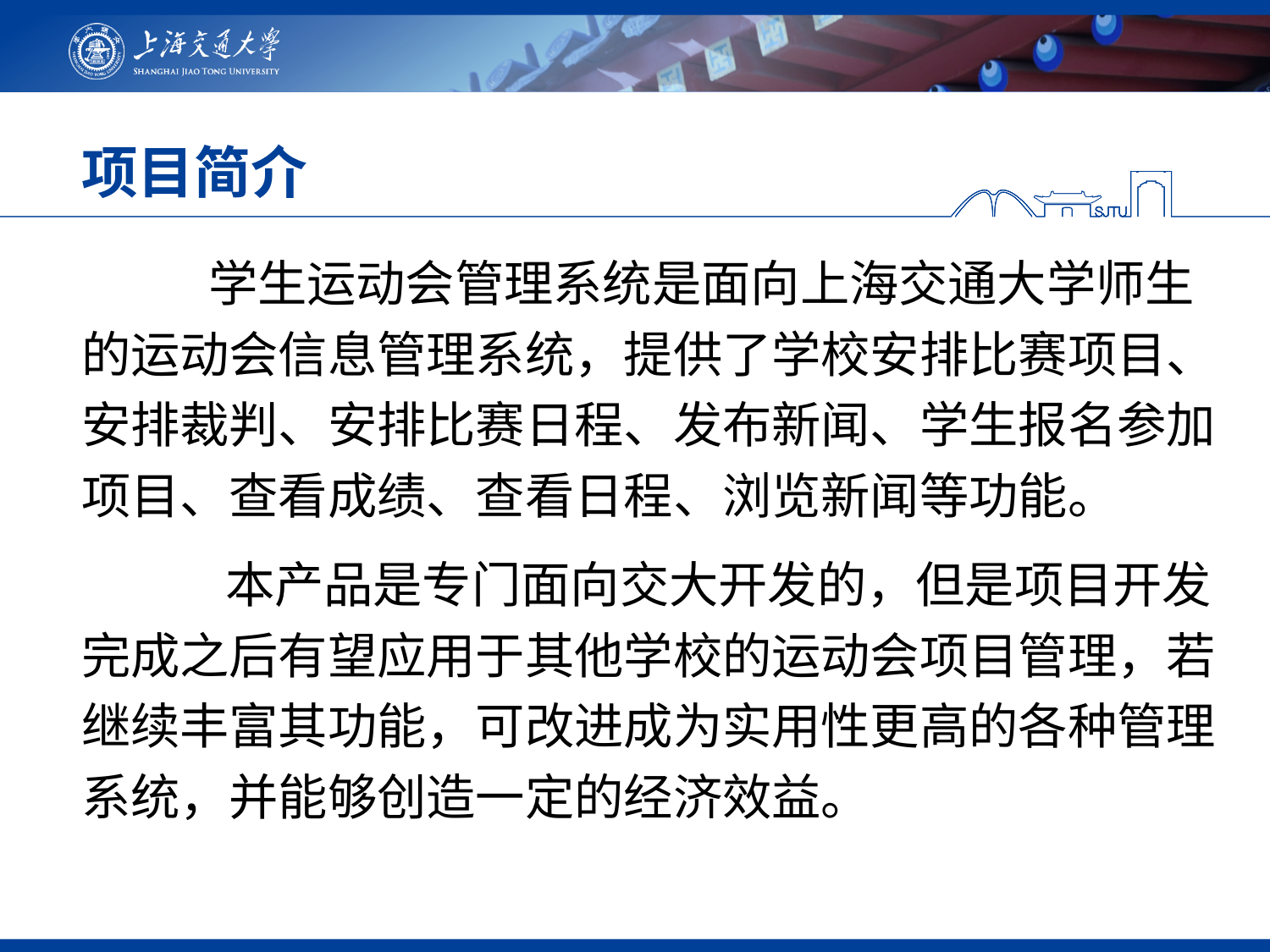

# 项目简介
	学生运动会管理系统是面向上海交通大学师生的运动会信息管理系统，提供了学校安排比赛项目、安排裁判、安排比赛日程、发布新闻、学生报名参加项目、查看成绩、查看日程、浏览新闻等功能。
            本产品是专门面向交大开发的，但是项目开发完成之后有望应用于其他学校的运动会项目管理，若继续丰富其功能，可改进成为实用性更高的各种管理系统，并能够创造一定的经济效益。